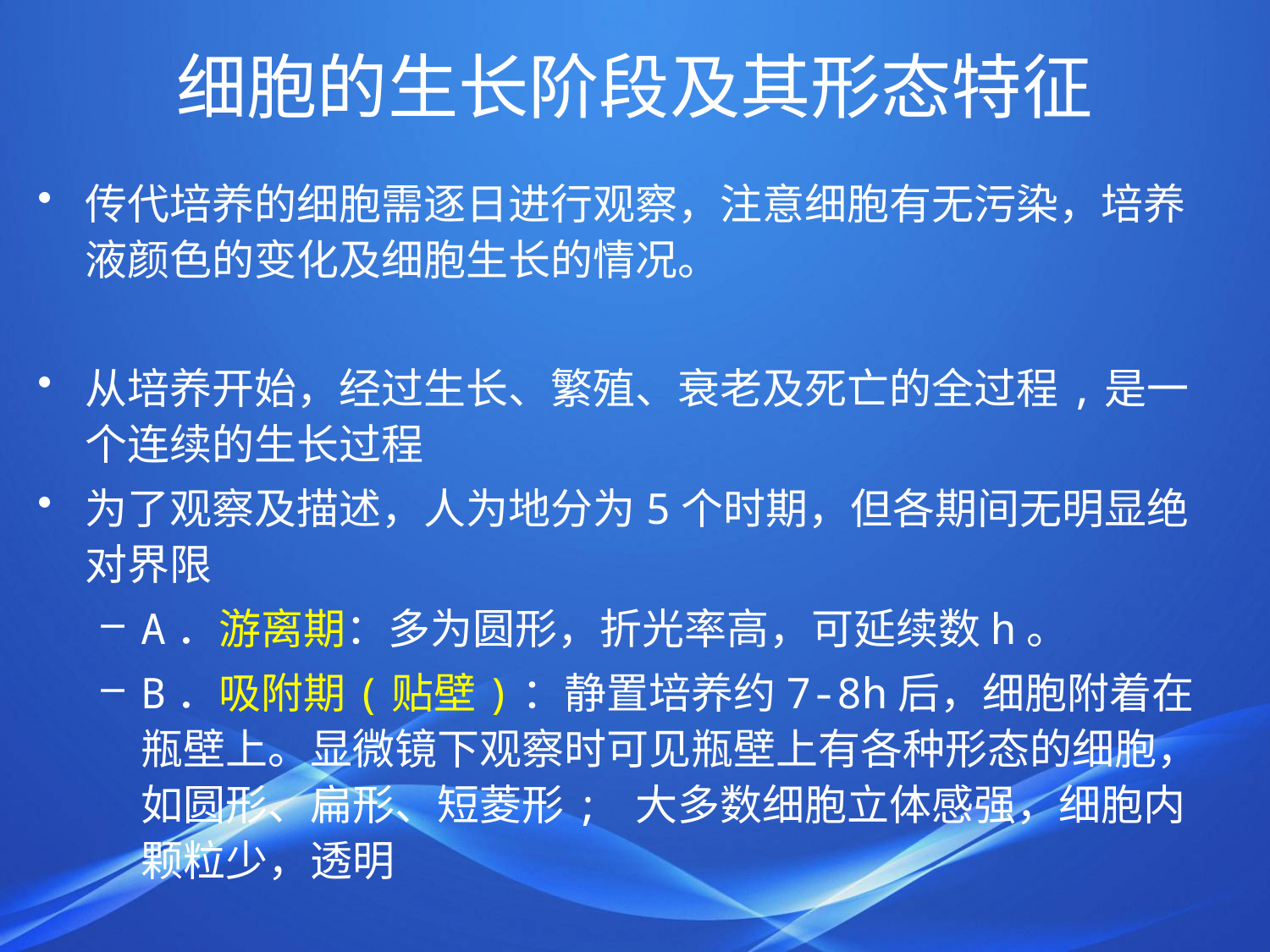

# 细胞的生长阶段及其形态特征
传代培养的细胞需逐日进行观察，注意细胞有无污染，培养液颜色的变化及细胞生长的情况。

从培养开始，经过生长、繁殖、衰老及死亡的全过程,是一个连续的生长过程
为了观察及描述，人为地分为5个时期，但各期间无明显绝对界限
A．游离期：多为圆形，折光率高，可延续数h。
B．吸附期(贴壁)：静置培养约7-8h后，细胞附着在瓶壁上。显微镜下观察时可见瓶壁上有各种形态的细胞，如圆形、扁形、短菱形; 大多数细胞立体感强，细胞内颗粒少，透明